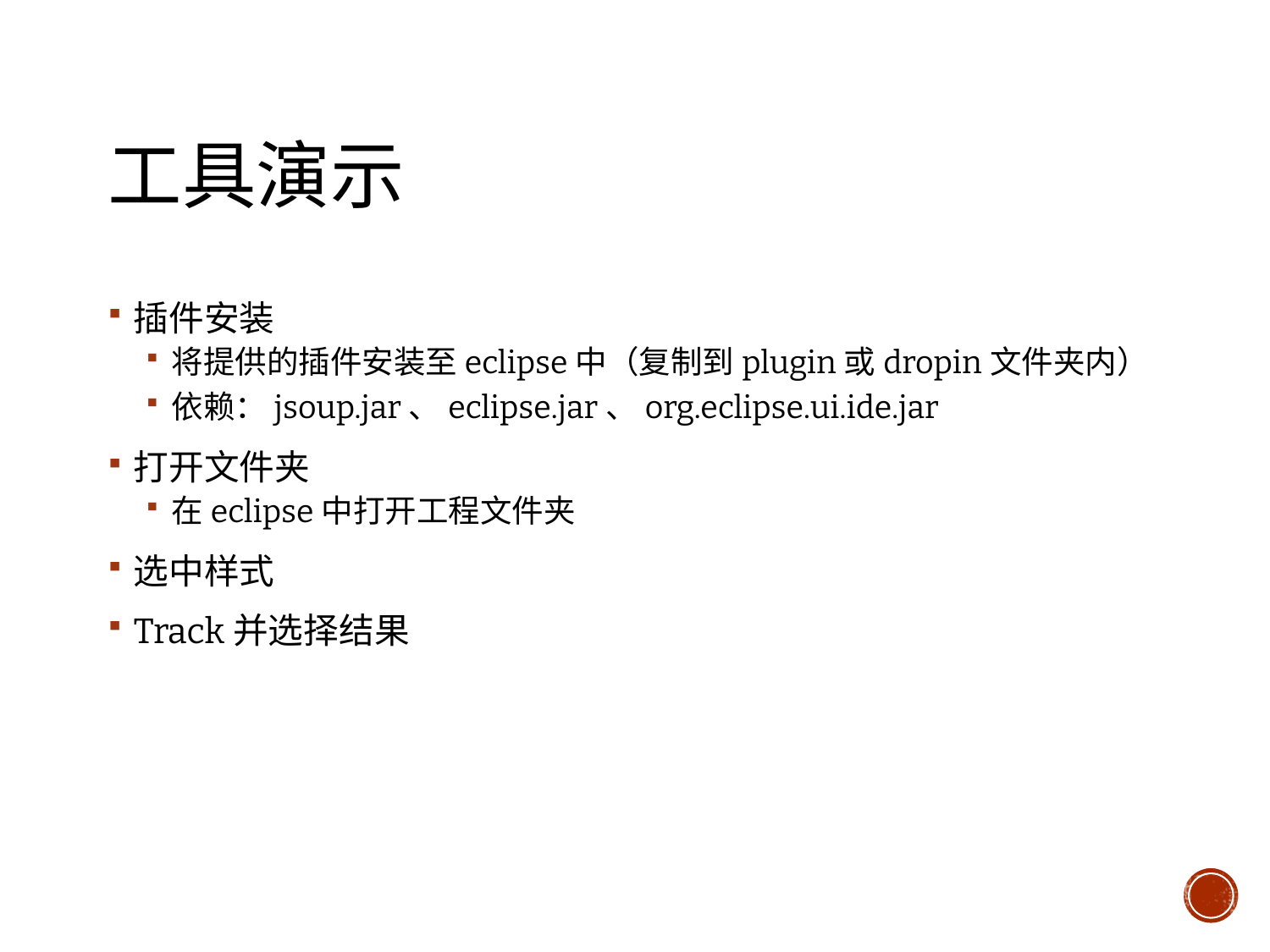

# 工具演示
插件安装
将提供的插件安装至eclipse中（复制到plugin或dropin文件夹内）
依赖：jsoup.jar、eclipse.jar、org.eclipse.ui.ide.jar
打开文件夹
在eclipse中打开工程文件夹
选中样式
Track并选择结果